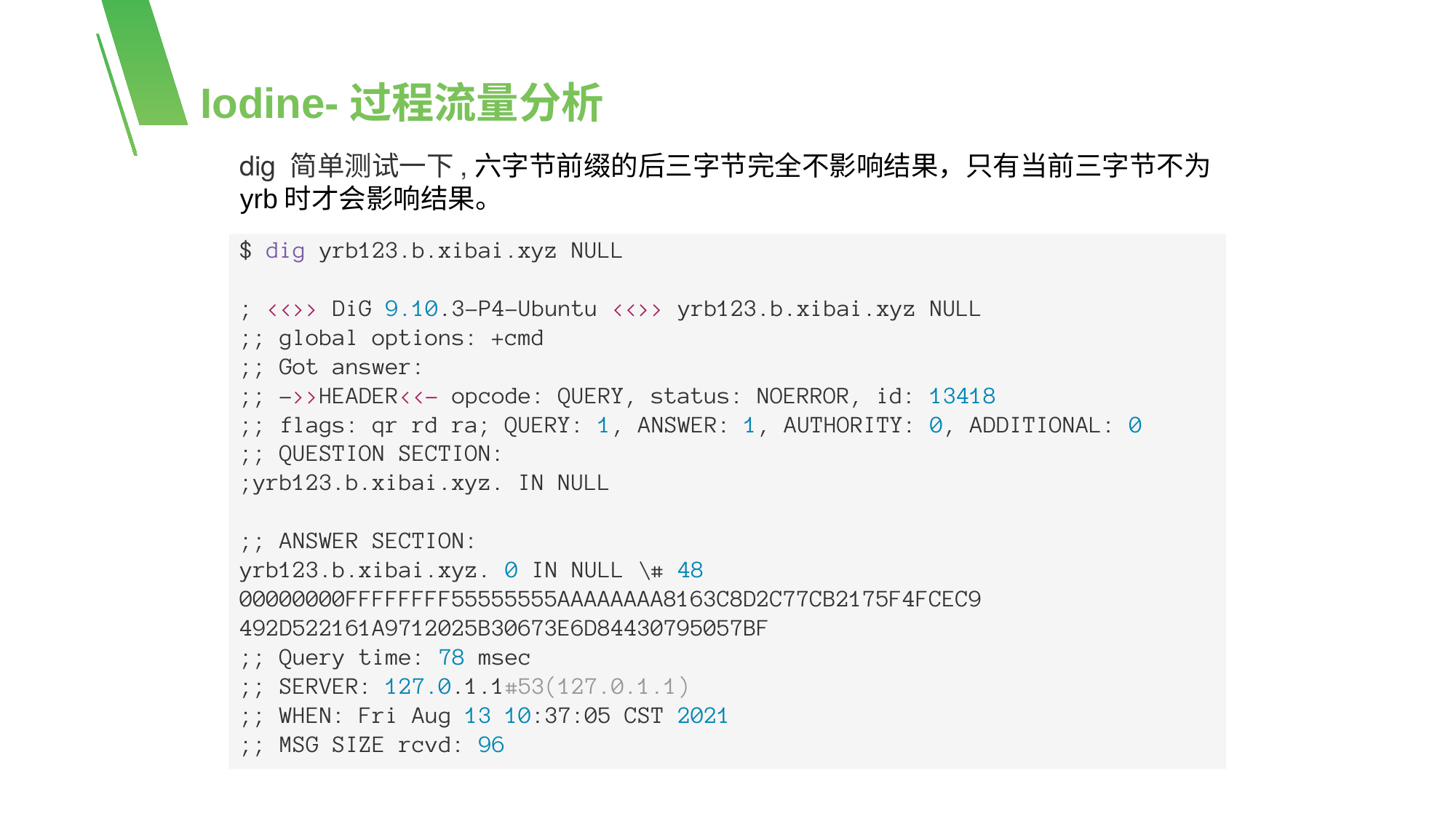

Iodine-过程流量分析
dig 简单测试一下,六字节前缀的后三字节完全不影响结果，只有当前三字节不为yrb时才会影响结果。
$ dig yrb123.b.xibai.xyz NULL

; <<>> DiG 9.10.3-P4-Ubuntu <<>> yrb123.b.xibai.xyz NULL
;; global options: +cmd
;; Got answer:
;; ->>HEADER<<- opcode: QUERY, status: NOERROR, id: 13418
;; flags: qr rd ra; QUERY: 1, ANSWER: 1, AUTHORITY: 0, ADDITIONAL: 0
;; QUESTION SECTION:
;yrb123.b.xibai.xyz. IN NULL

;; ANSWER SECTION:
yrb123.b.xibai.xyz. 0 IN NULL \# 48 00000000FFFFFFFF55555555AAAAAAAA8163C8D2C77CB2175F4FCEC9 492D522161A9712025B30673E6D84430795057BF
;; Query time: 78 msec
;; SERVER: 127.0.1.1#53(127.0.1.1)
;; WHEN: Fri Aug 13 10:37:05 CST 2021
;; MSG SIZE rcvd: 96